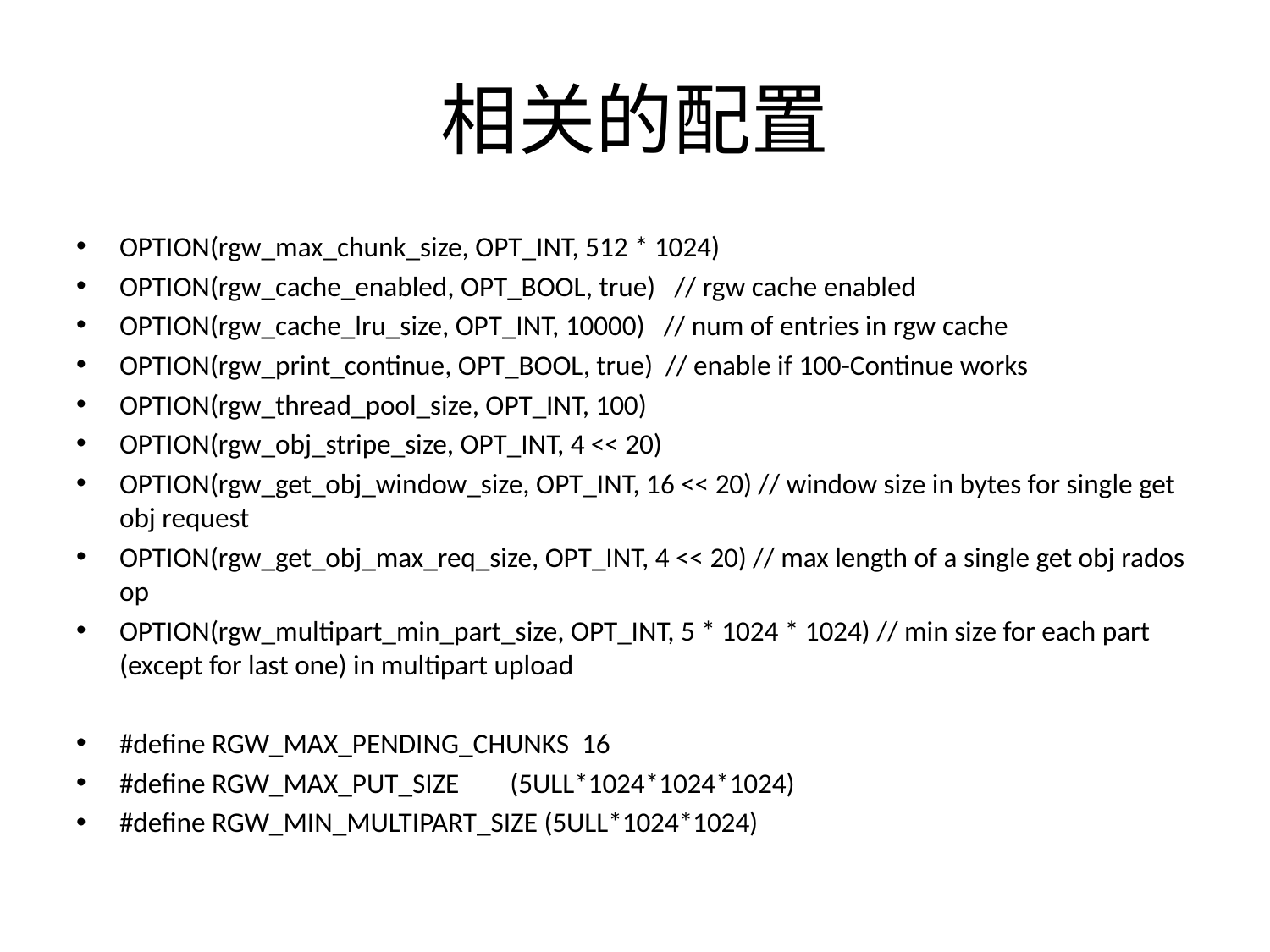

# 相关的配置
OPTION(rgw_max_chunk_size, OPT_INT, 512 * 1024)
OPTION(rgw_cache_enabled, OPT_BOOL, true)   // rgw cache enabled
OPTION(rgw_cache_lru_size, OPT_INT, 10000)   // num of entries in rgw cache
OPTION(rgw_print_continue, OPT_BOOL, true)  // enable if 100-Continue works
OPTION(rgw_thread_pool_size, OPT_INT, 100)
OPTION(rgw_obj_stripe_size, OPT_INT, 4 << 20)
OPTION(rgw_get_obj_window_size, OPT_INT, 16 << 20) // window size in bytes for single get obj request
OPTION(rgw_get_obj_max_req_size, OPT_INT, 4 << 20) // max length of a single get obj rados op
OPTION(rgw_multipart_min_part_size, OPT_INT, 5 * 1024 * 1024) // min size for each part (except for last one) in multipart upload

#define RGW_MAX_PENDING_CHUNKS  16
#define RGW_MAX_PUT_SIZE        (5ULL*1024*1024*1024)
#define RGW_MIN_MULTIPART_SIZE (5ULL*1024*1024)